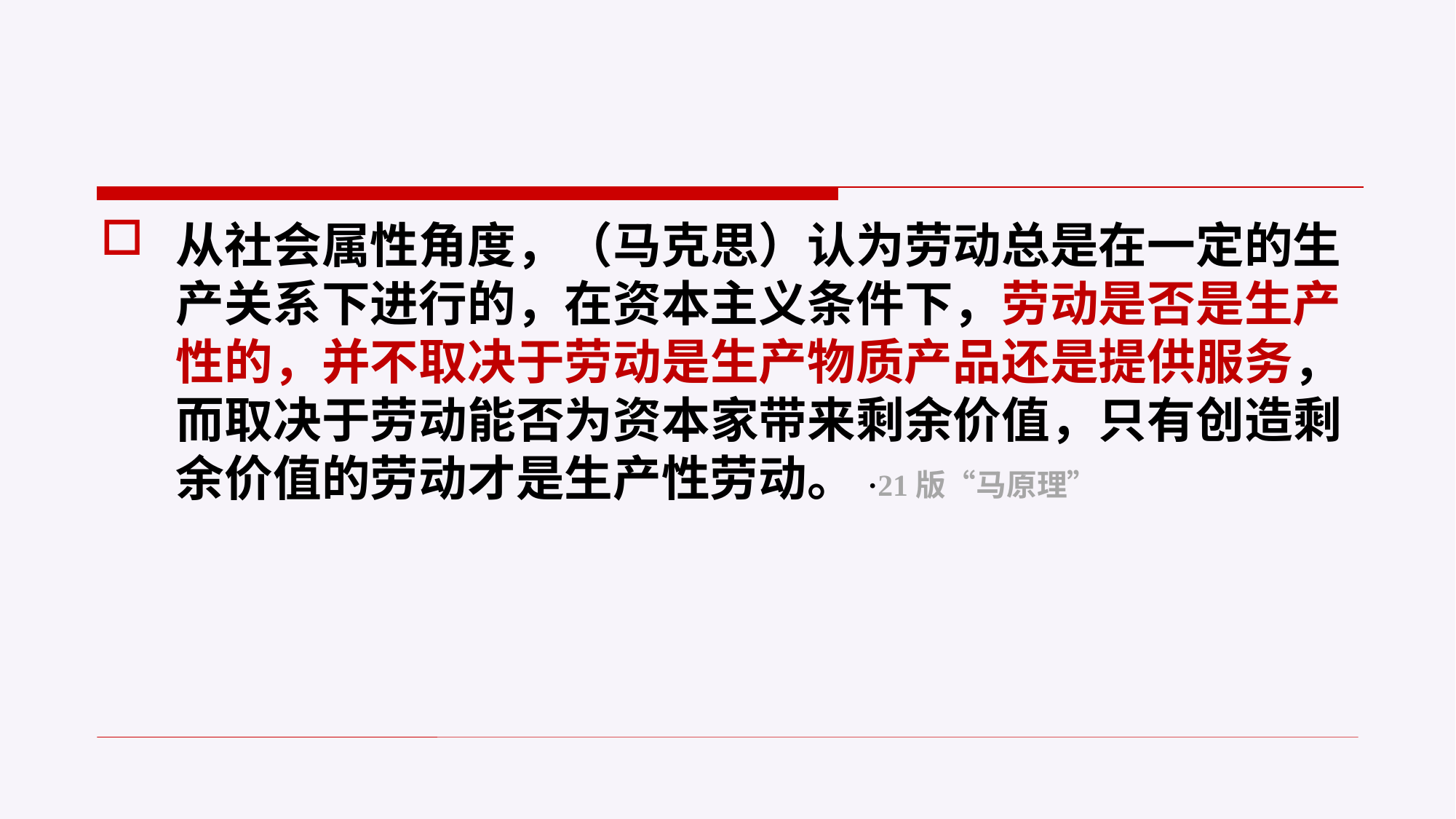

#
从社会属性角度，（马克思）认为劳动总是在一定的生产关系下进行的，在资本主义条件下，劳动是否是生产性的，并不取决于劳动是生产物质产品还是提供服务，而取决于劳动能否为资本家带来剩余价值，只有创造剩余价值的劳动才是生产性劳动。·21版“马原理”